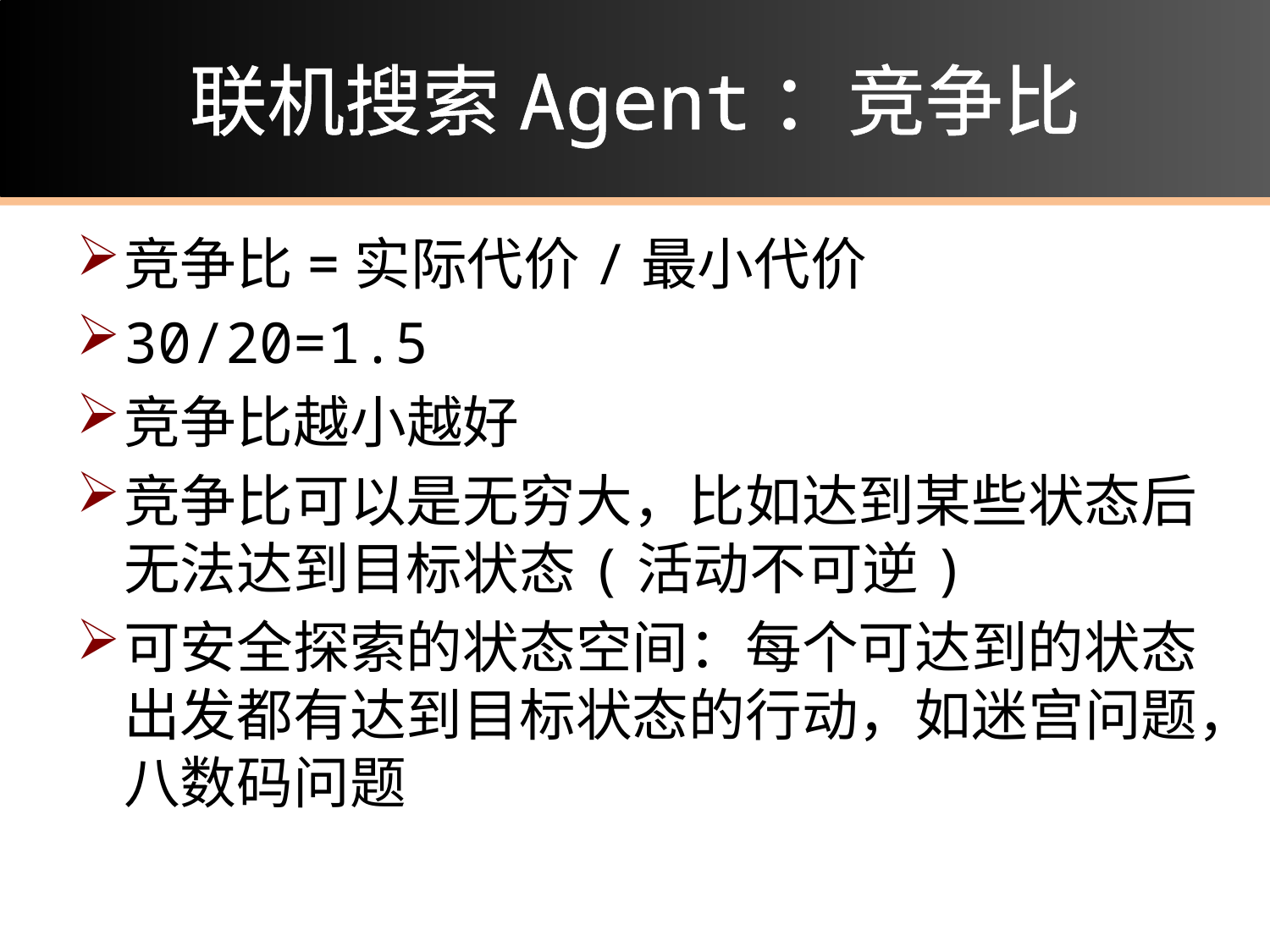

# 联机搜索Agent：竞争比
竞争比=实际代价/最小代价
30/20=1.5
竞争比越小越好
竞争比可以是无穷大，比如达到某些状态后无法达到目标状态(活动不可逆)
可安全探索的状态空间：每个可达到的状态出发都有达到目标状态的行动，如迷宫问题，八数码问题